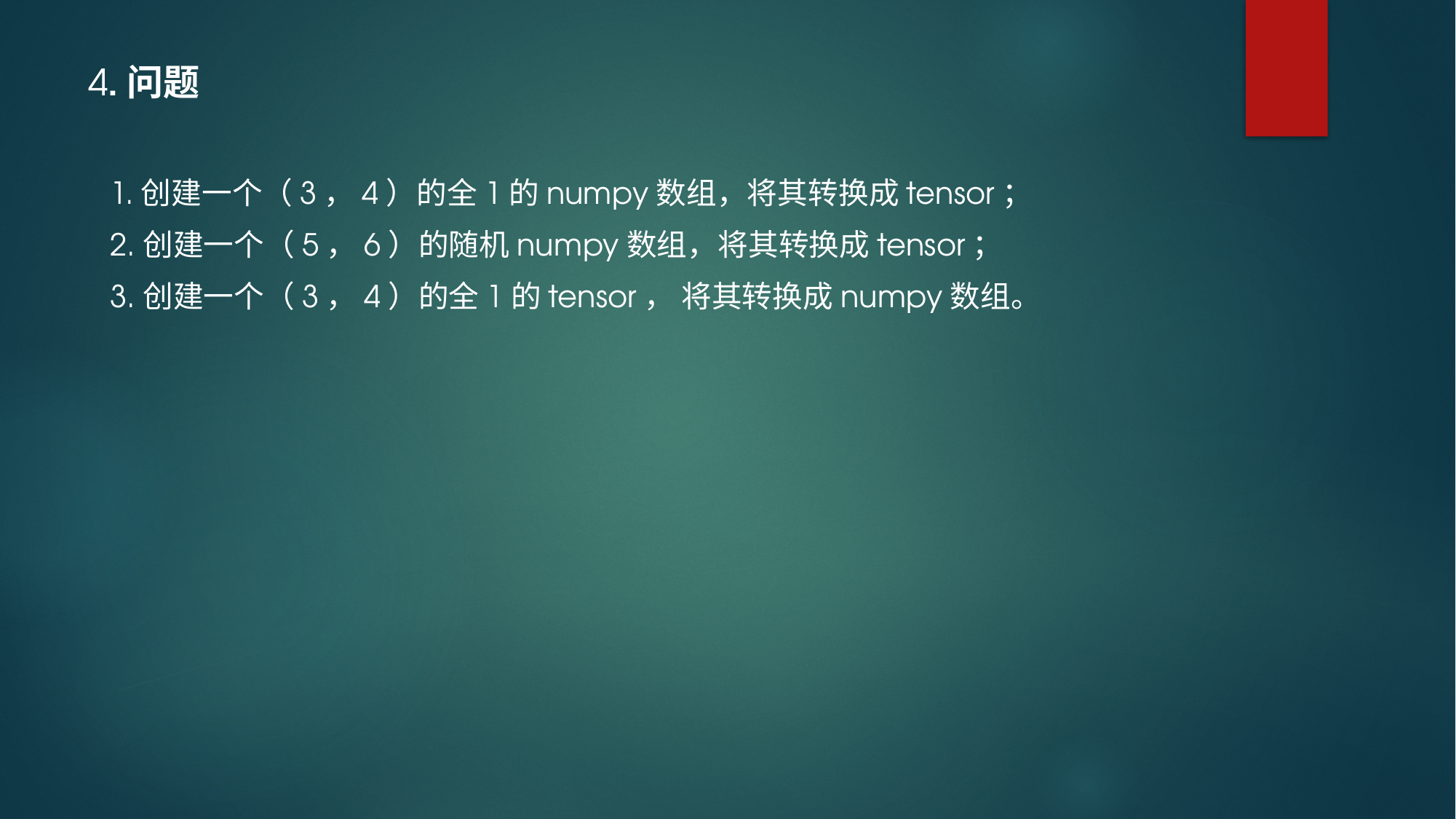

# 4.问题
1.创建一个（3，4）的全1的numpy数组，将其转换成tensor；
2.创建一个（5，6）的随机numpy数组，将其转换成tensor；
3.创建一个（3，4）的全1的tensor， 将其转换成numpy数组。